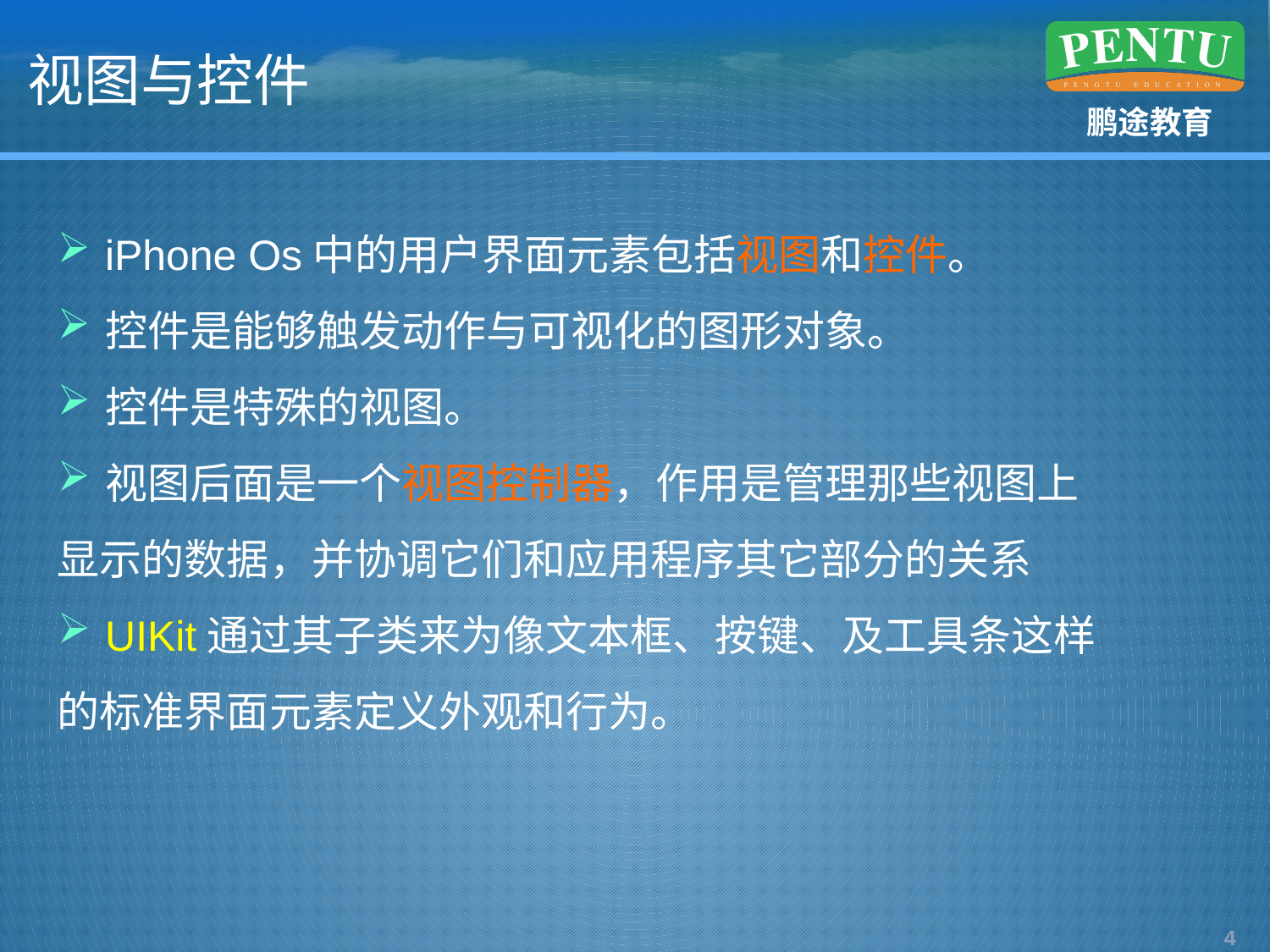

# 视图与控件
iPhone Os中的用户界面元素包括视图和控件。
控件是能够触发动作与可视化的图形对象。
控件是特殊的视图。
视图后面是一个视图控制器，作用是管理那些视图上
显示的数据，并协调它们和应用程序其它部分的关系
UIKit通过其子类来为像文本框、按键、及工具条这样
的标准界面元素定义外观和行为。
4